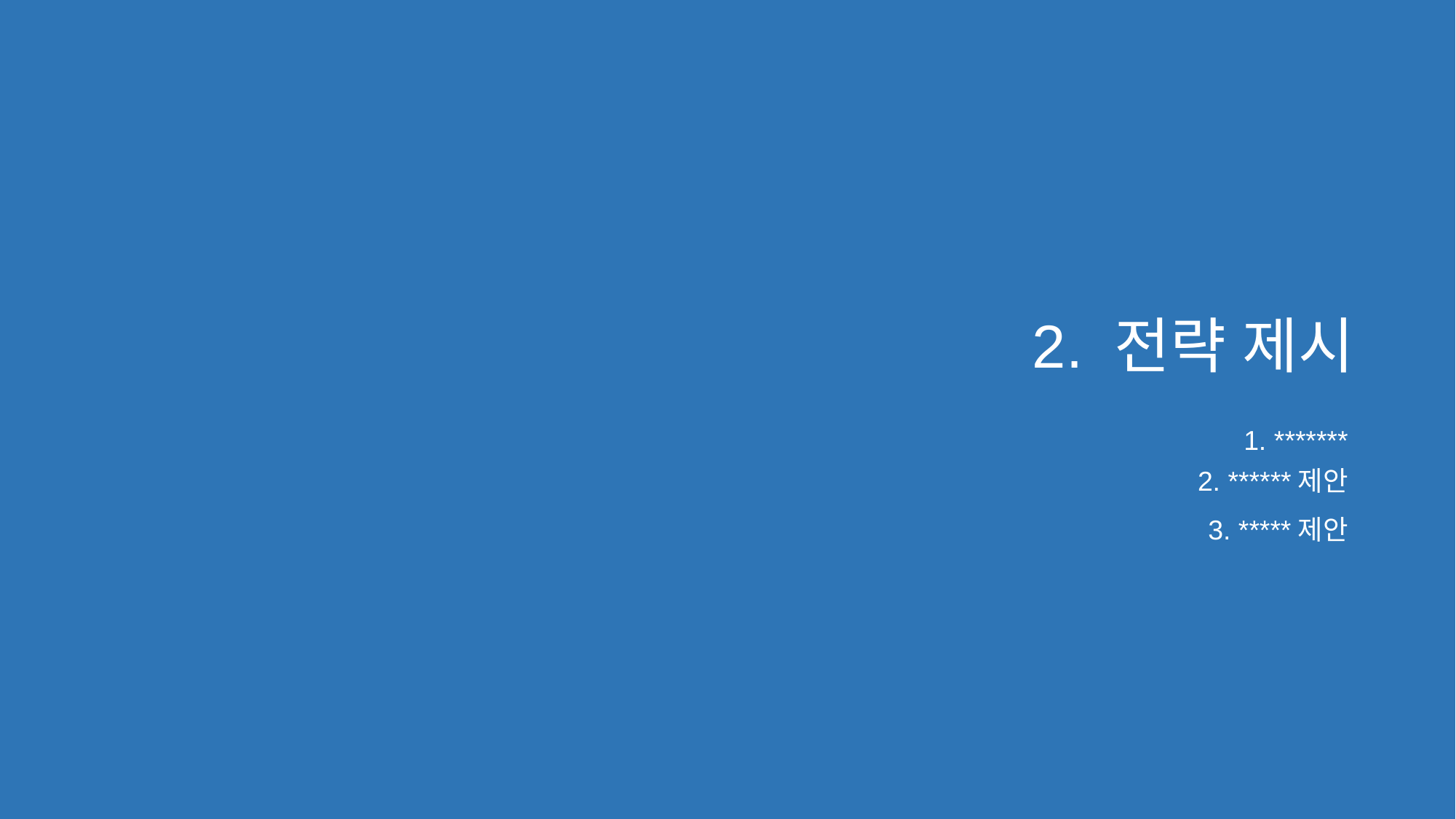

2. 전략 제시
1. *******
2. ******제안
3. *****제안